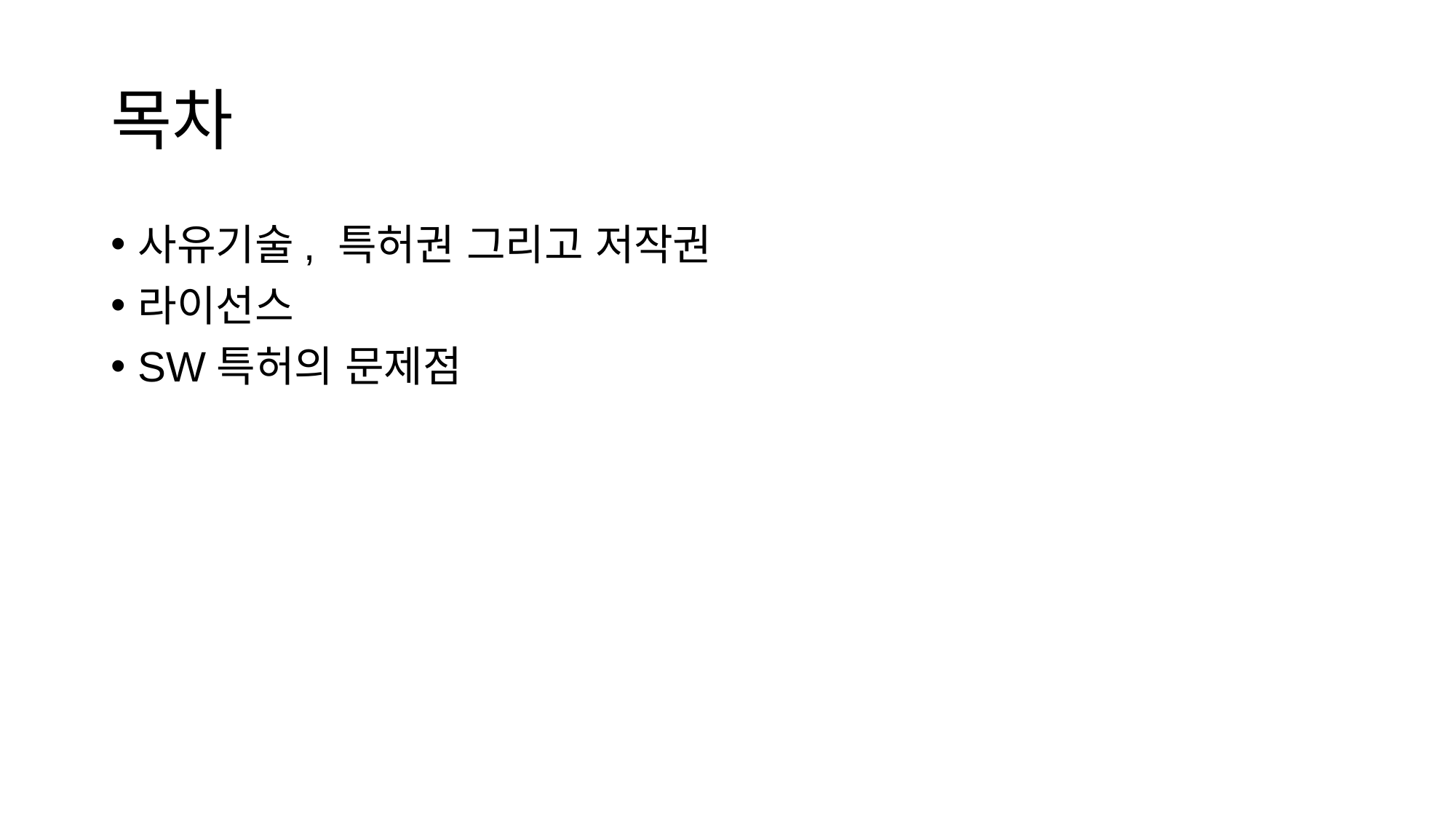

# 목차
사유기술, 특허권 그리고 저작권
라이선스
SW특허의 문제점